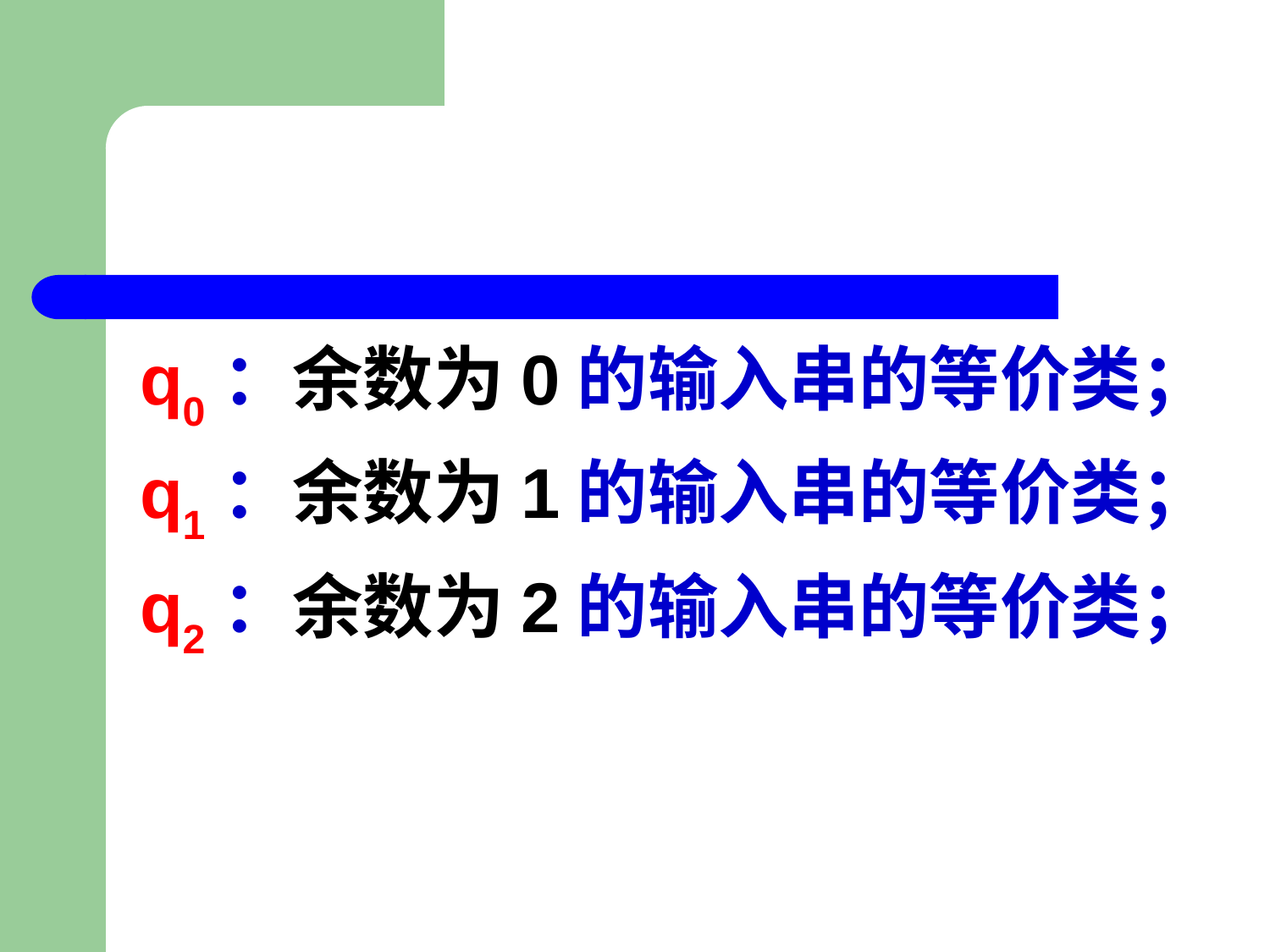

#
q0：余数为0的输入串的等价类；
q1：余数为1的输入串的等价类；
q2：余数为2的输入串的等价类；